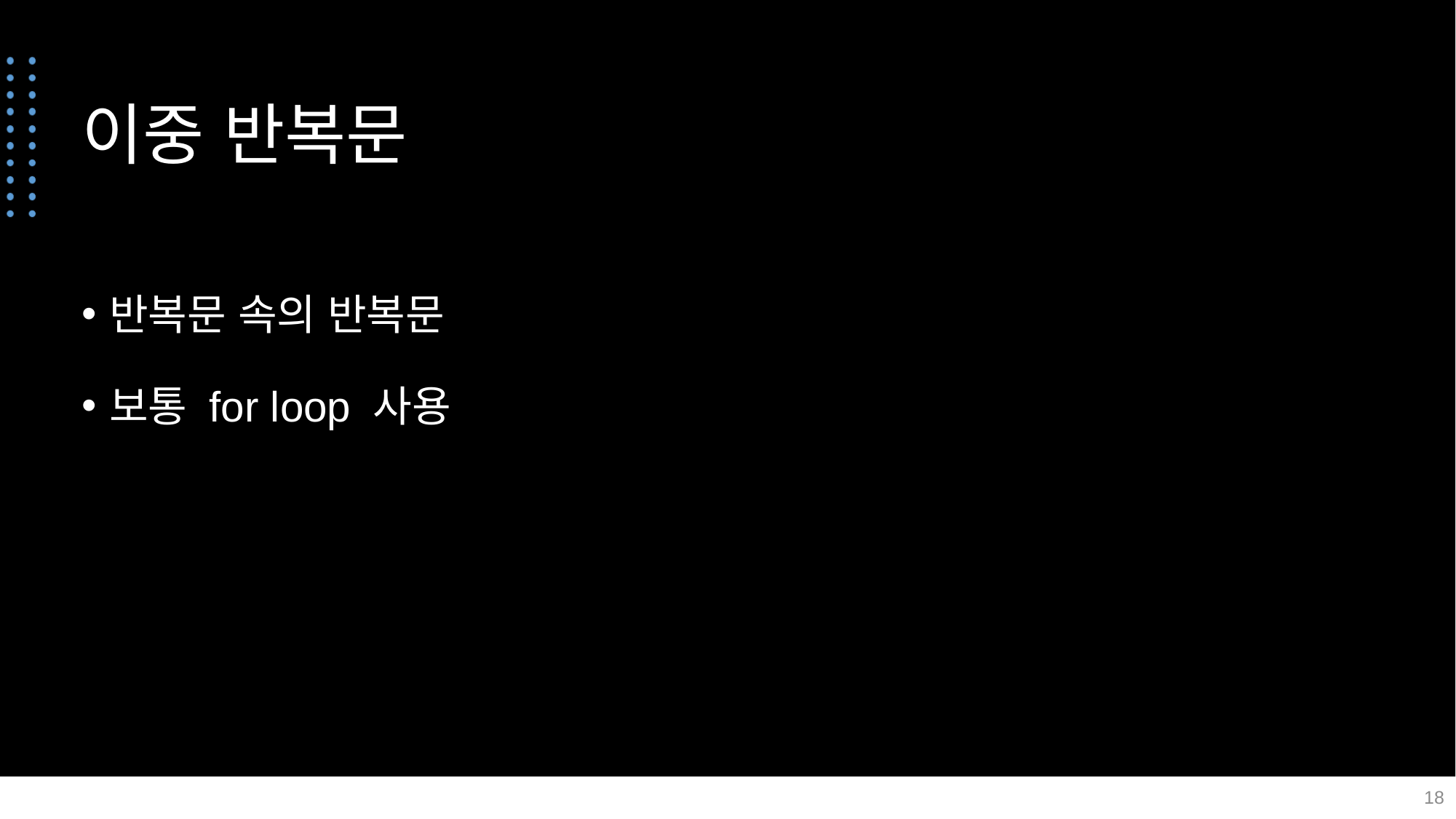

# 이중 반복문
반복문 속의 반복문
보통 for loop 사용
18